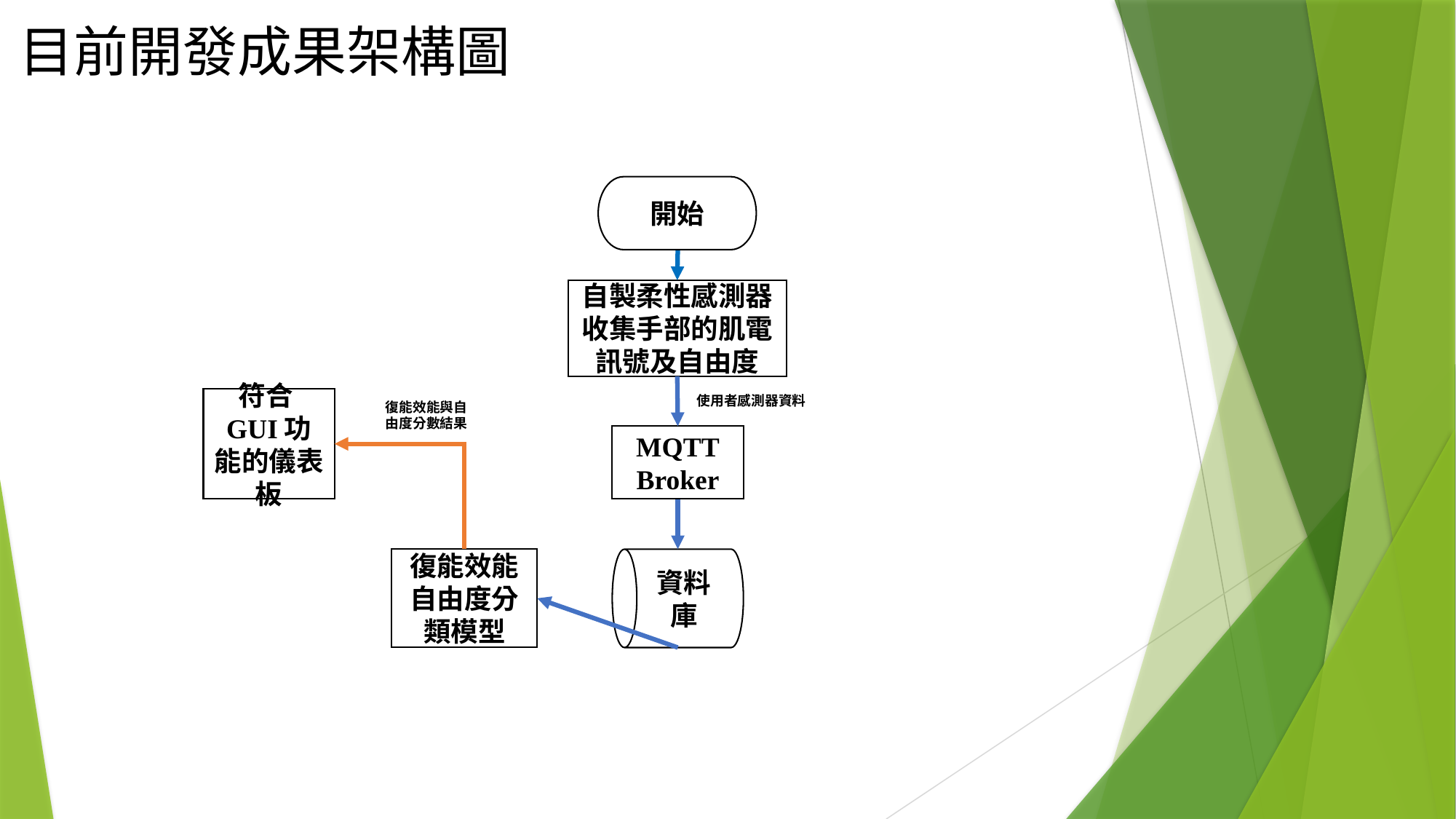

# 目前開發成果架構圖
開始
自製柔性感測器收集手部的肌電訊號及自由度
使用者感測器資料
符合GUI功能的儀表板
復能效能與自由度分數結果
MQTT Broker
資料庫
復能效能自由度分類模型